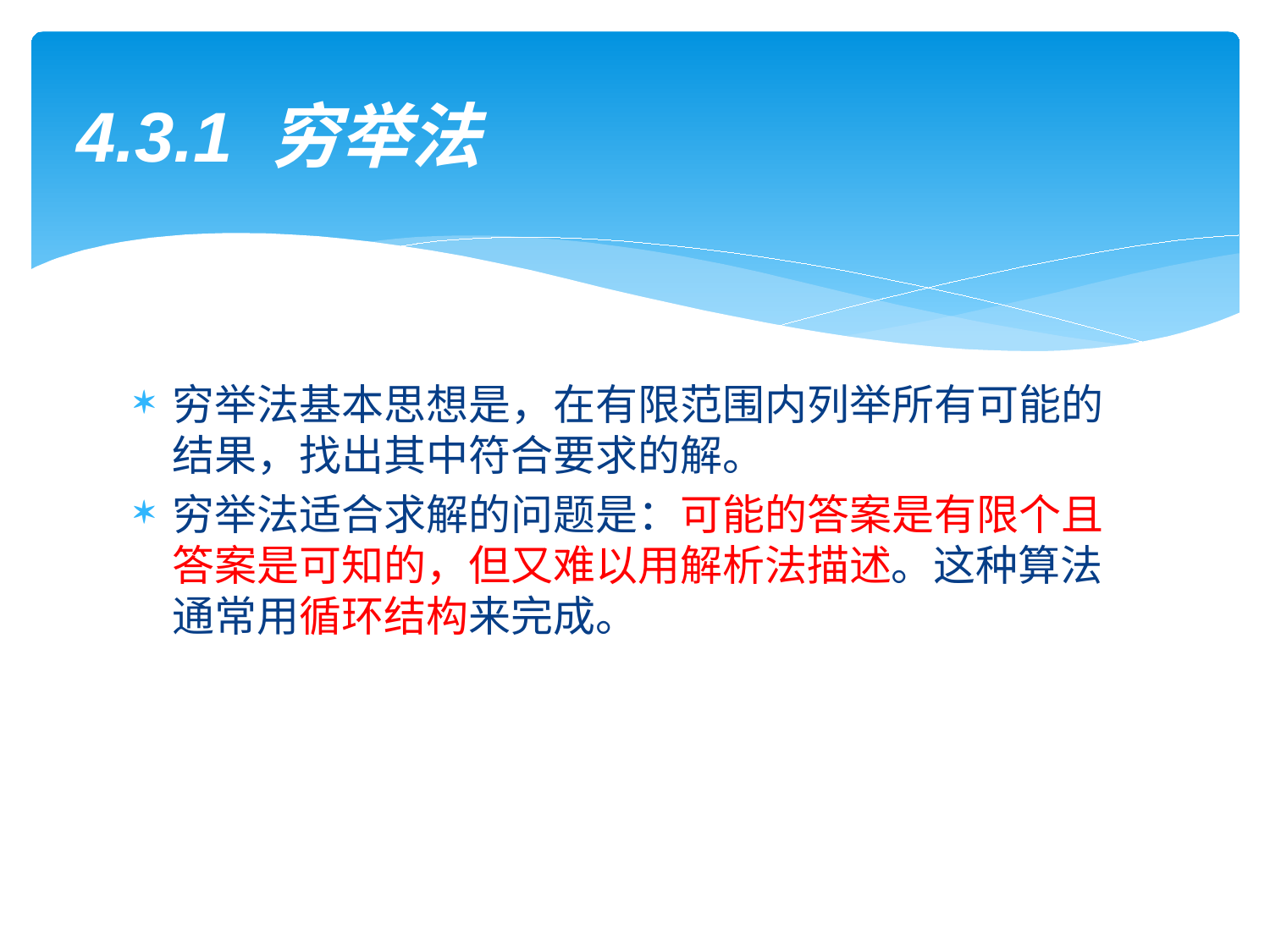

# 4.3.1 穷举法

穷举法基本思想是，在有限范围内列举所有可能的结果，找出其中符合要求的解。
穷举法适合求解的问题是：可能的答案是有限个且答案是可知的，但又难以用解析法描述。这种算法通常用循环结构来完成。